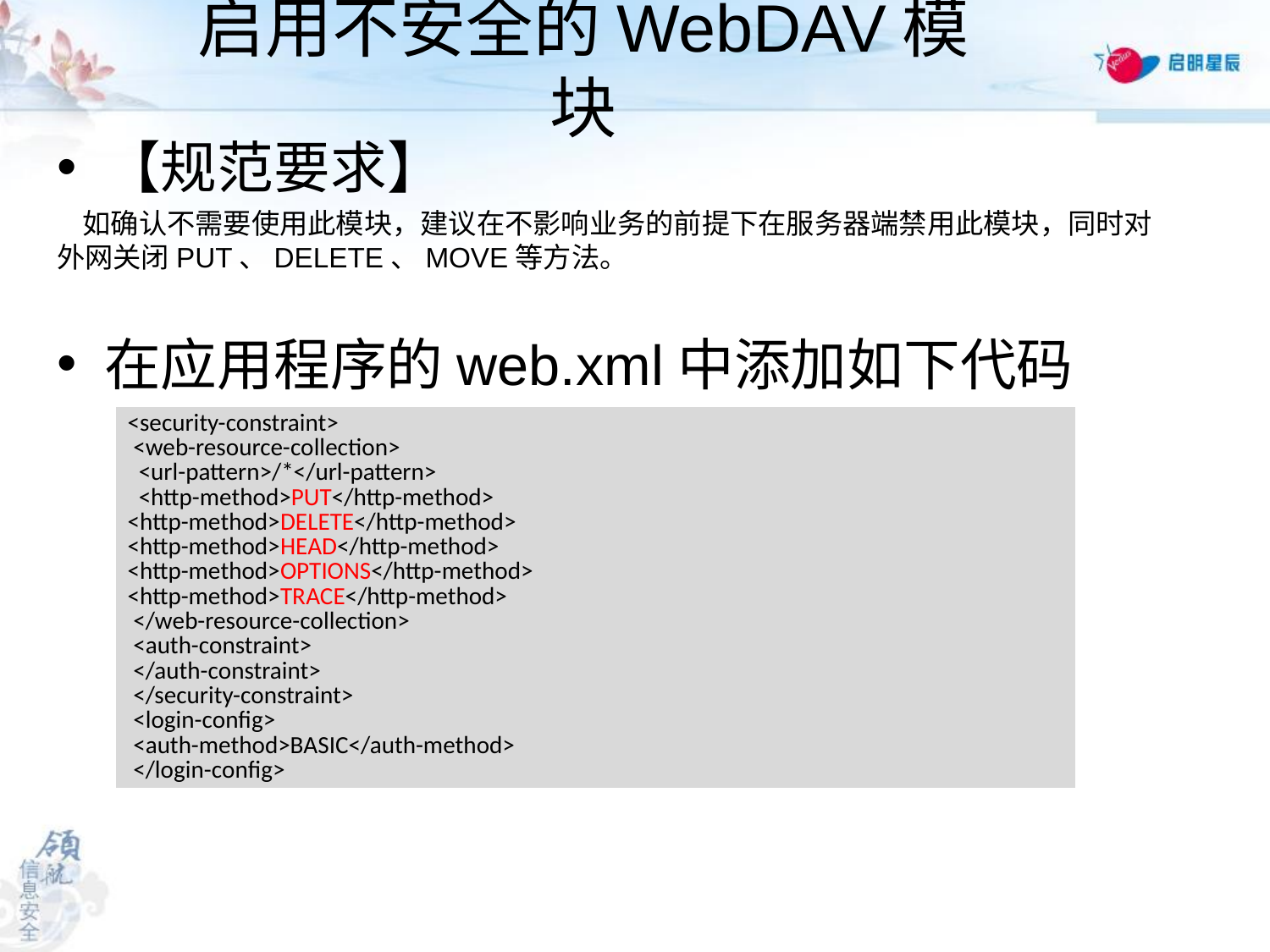

# 启用不安全的WebDAV模块
【规范要求】
   如确认不需要使用此模块，建议在不影响业务的前提下在服务器端禁用此模块，同时对外网关闭PUT、DELETE、MOVE等方法。

在应用程序的web.xml中添加如下代码
| <security-constraint> <web-resource-collection> <url-pattern>/\*</url-pattern> <http-method>PUT</http-method> <http-method>DELETE</http-method> <http-method>HEAD</http-method> <http-method>OPTIONS</http-method> <http-method>TRACE</http-method> </web-resource-collection> <auth-constraint> </auth-constraint> </security-constraint> <login-config> <auth-method>BASIC</auth-method> </login-config> |
| --- |